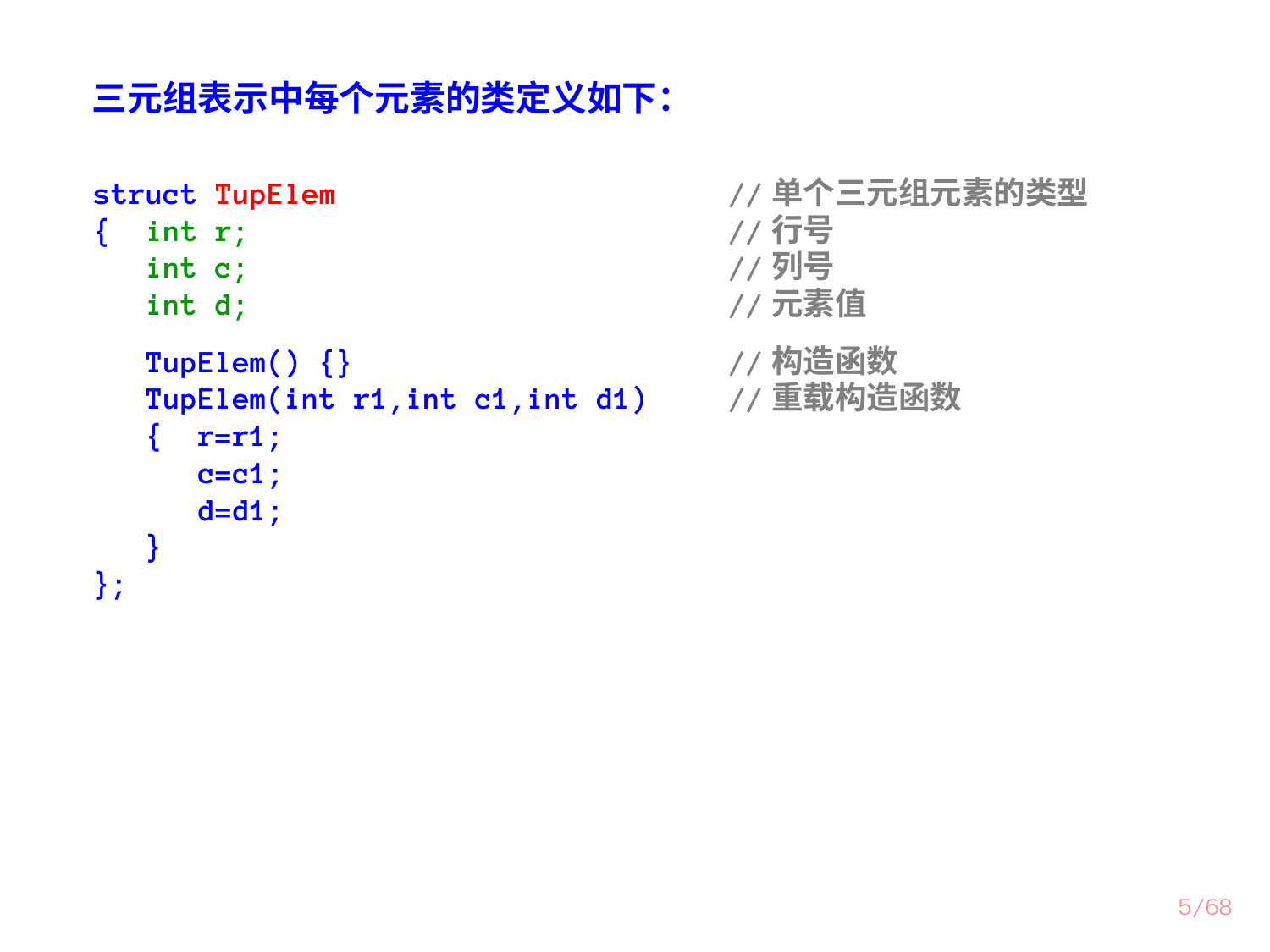

三元组表示中每个元素的类定义如下：
struct TupElem				//单个三元组元素的类型
{  int r;				//行号
   int c;				//列号
   int d;				//元素值
   TupElem() {}			//构造函数
   TupElem(int r1,int c1,int d1)	//重载构造函数
   {  r=r1;
      c=c1;
      d=d1;
   }
};
5/68